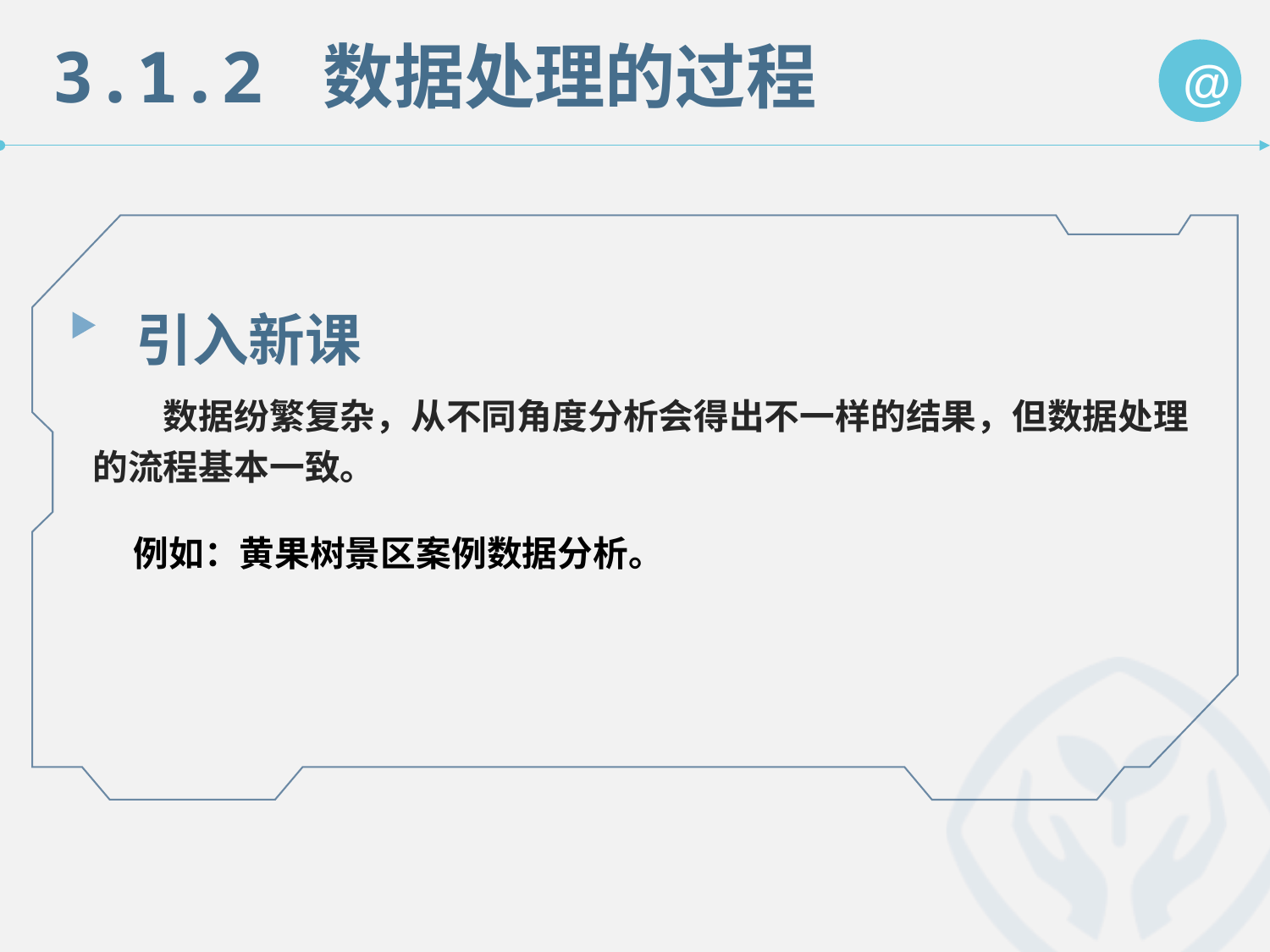

3.1.2 数据处理的过程
@

引入新课

　　数据纷繁复杂，从不同角度分析会得出不一样的结果，但数据处理的流程基本一致。
    例如：黄果树景区案例数据分析。